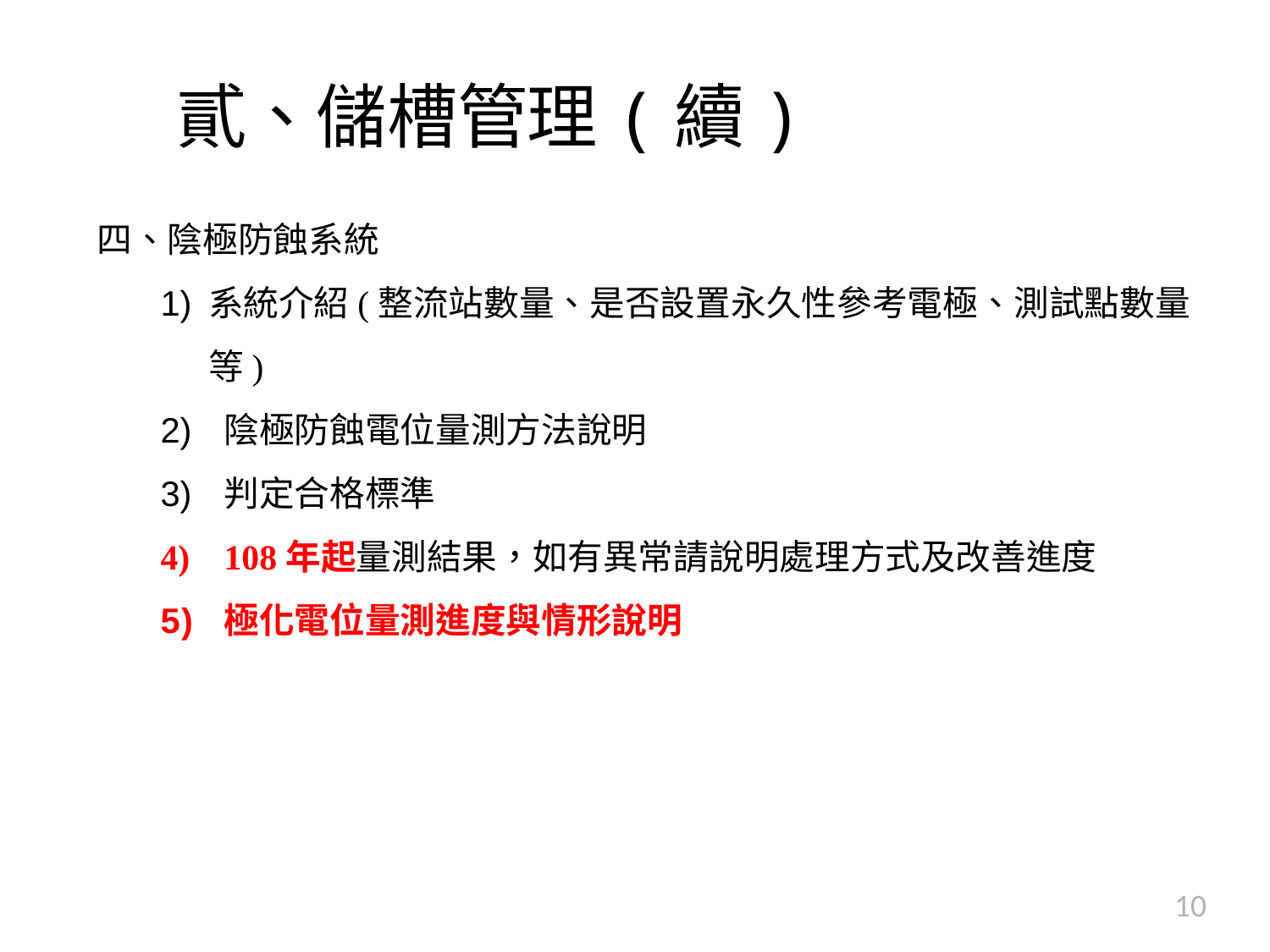

# 貳、儲槽管理(續)
四、陰極防蝕系統
系統介紹(整流站數量、是否設置永久性參考電極、測試點數量等)
陰極防蝕電位量測方法說明
判定合格標準
108年起量測結果，如有異常請說明處理方式及改善進度
極化電位量測進度與情形說明
10